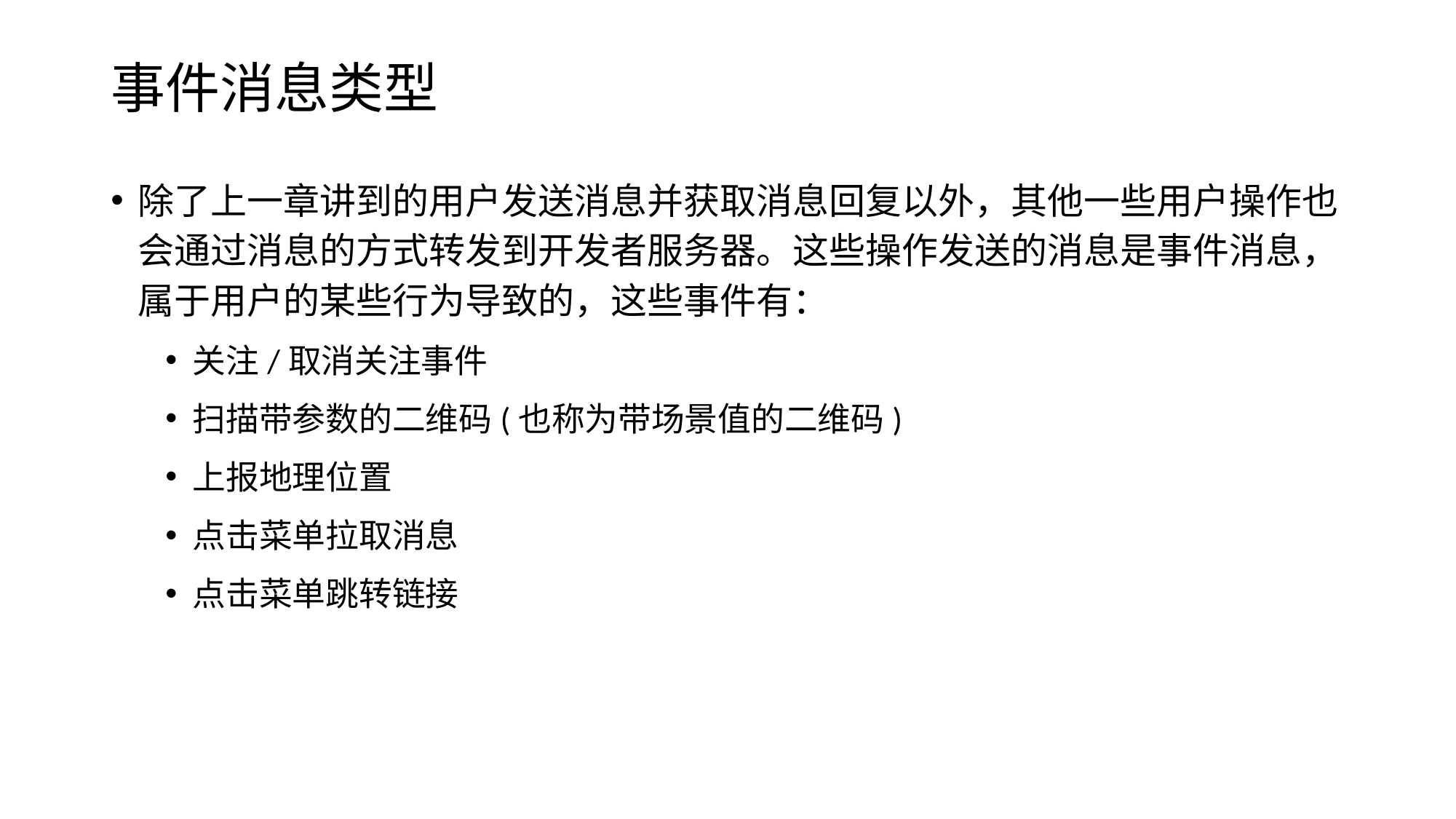

事件消息类型
除了上一章讲到的用户发送消息并获取消息回复以外，其他一些用户操作也会通过消息的方式转发到开发者服务器。这些操作发送的消息是事件消息，属于用户的某些行为导致的，这些事件有：
关注/取消关注事件
扫描带参数的二维码(也称为带场景值的二维码)
上报地理位置
点击菜单拉取消息
点击菜单跳转链接